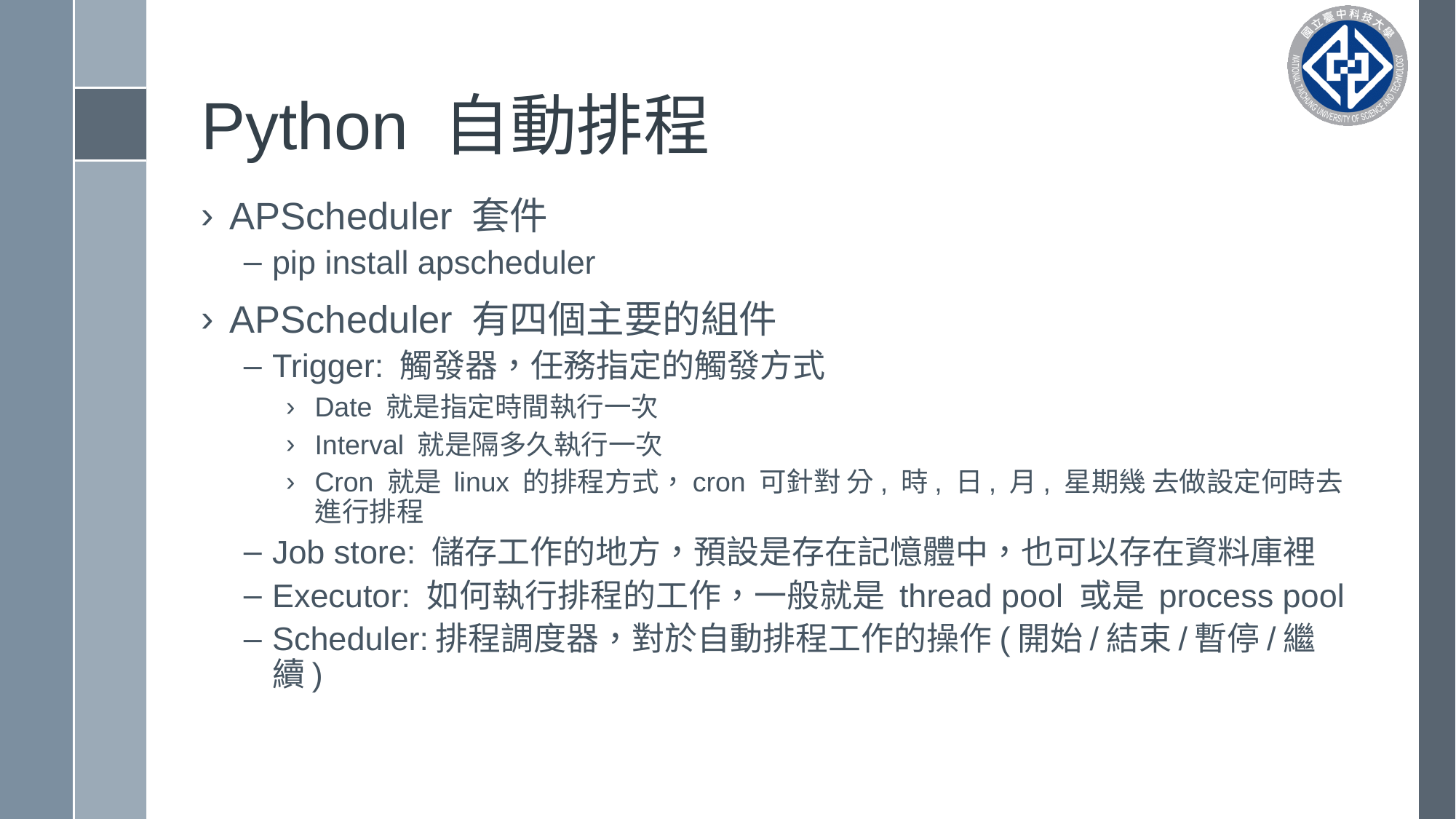

# Python 自動排程
APScheduler 套件
pip install apscheduler
APScheduler 有四個主要的組件
Trigger: 觸發器，任務指定的觸發方式
Date 就是指定時間執行一次
Interval 就是隔多久執行一次
Cron 就是 linux 的排程方式，cron 可針對 分, 時, 日, 月, 星期幾 去做設定何時去進行排程
Job store: 儲存工作的地方，預設是存在記憶體中，也可以存在資料庫裡
Executor: 如何執行排程的工作，一般就是 thread pool 或是 process pool
Scheduler:排程調度器，對於自動排程工作的操作(開始/結束/暫停/繼續)